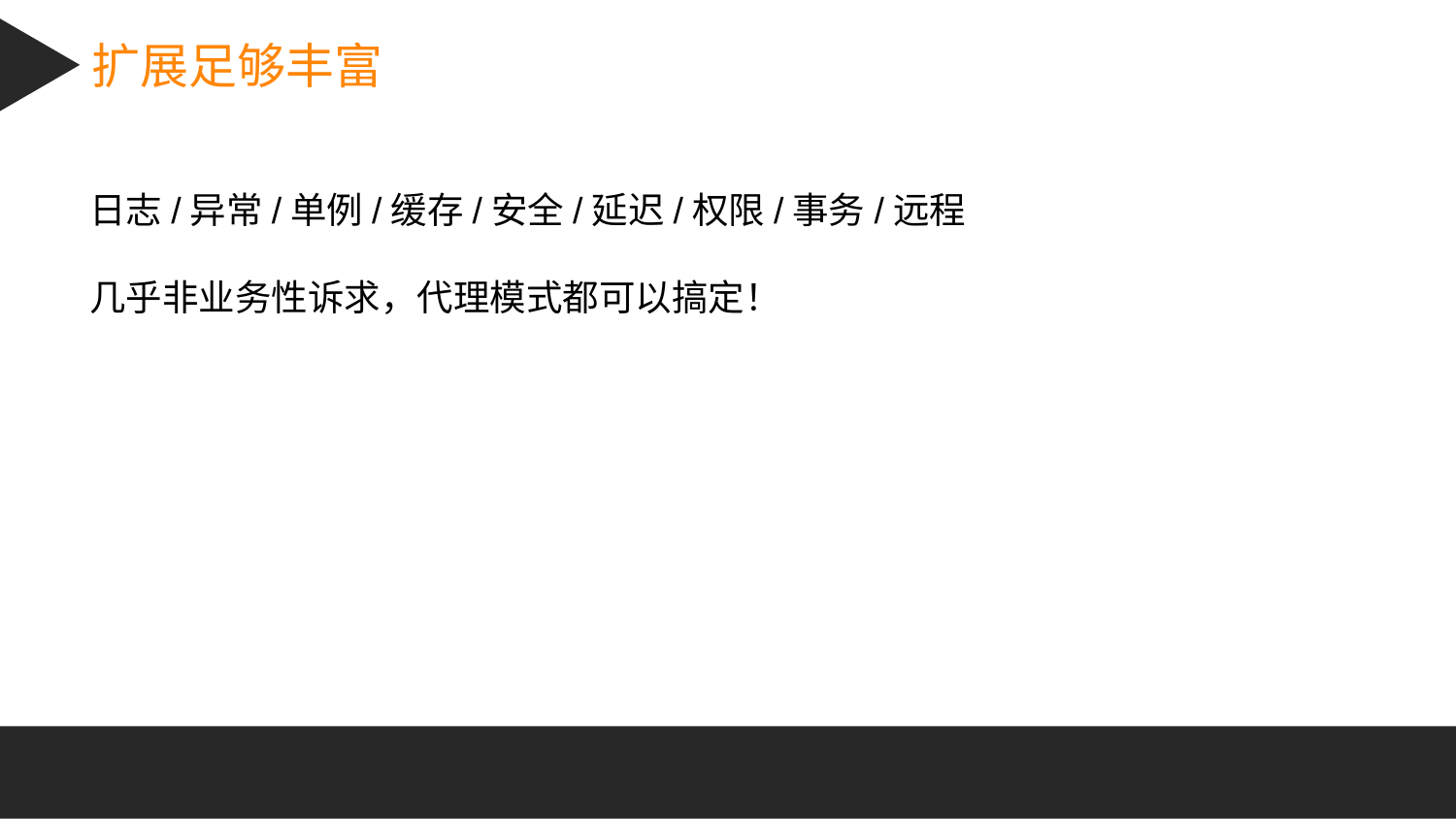

扩展足够丰富
日志/异常/单例/缓存/安全/延迟/权限/事务/远程

几乎非业务性诉求，代理模式都可以搞定！